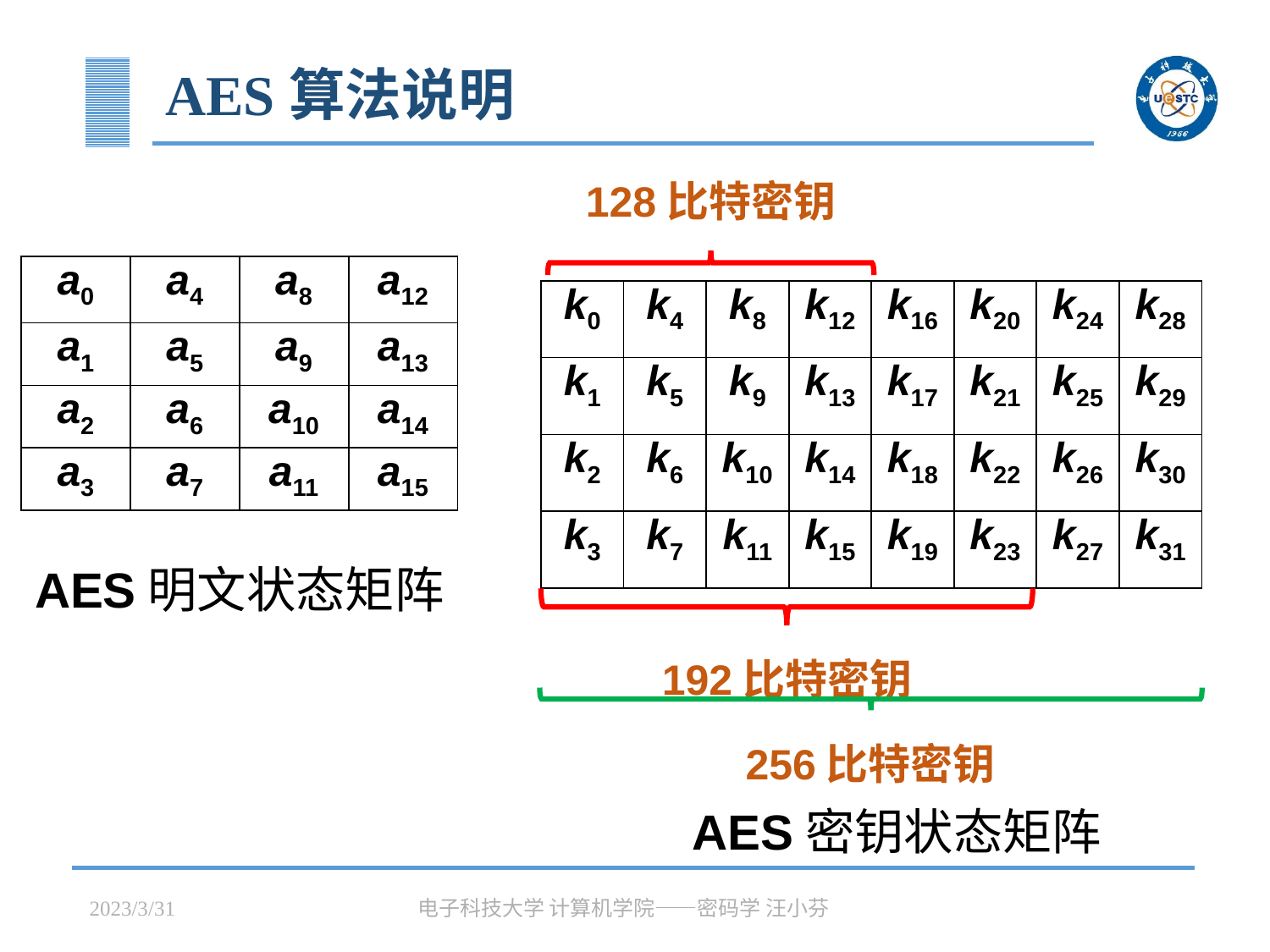

# AES算法说明

128比特密钥
| a0 | a4 | a8 | a12 |
| --- | --- | --- | --- |
| a1 | a5 | a9 | a13 |
| a2 | a6 | a10 | a14 |
| a3 | a7 | a11 | a15 |
| k0 | k4 | k8 | k12 | k16 | k20 | k24 | k28 |
| --- | --- | --- | --- | --- | --- | --- | --- |
| k1 | k5 | k9 | k13 | k17 | k21 | k25 | k29 |
| k2 | k6 | k10 | k14 | k18 | k22 | k26 | k30 |
| k3 | k7 | k11 | k15 | k19 | k23 | k27 | k31 |

AES明文状态矩阵
192比特密钥
256比特密钥
AES密钥状态矩阵
2023/3/31
电子科技大学 计算机学院——密码学 汪小芬